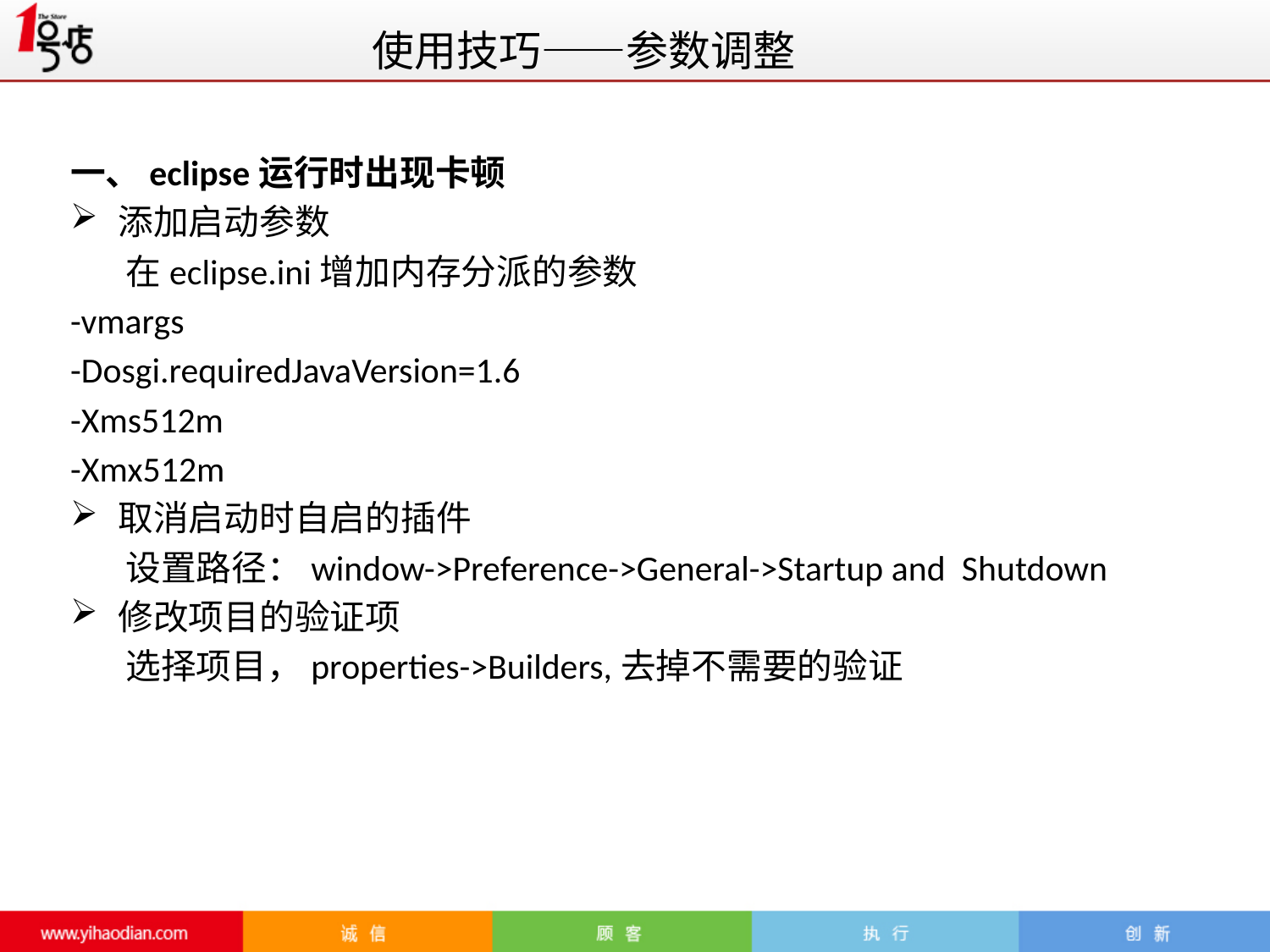

# 使用技巧——参数调整
一、eclipse运行时出现卡顿
添加启动参数
      在eclipse.ini增加内存分派的参数
-vmargs
-Dosgi.requiredJavaVersion=1.6
-Xms512m
-Xmx512m
取消启动时自启的插件
      设置路径：window->Preference->General->Startup and  Shutdown
修改项目的验证项
      选择项目，properties->Builders,去掉不需要的验证